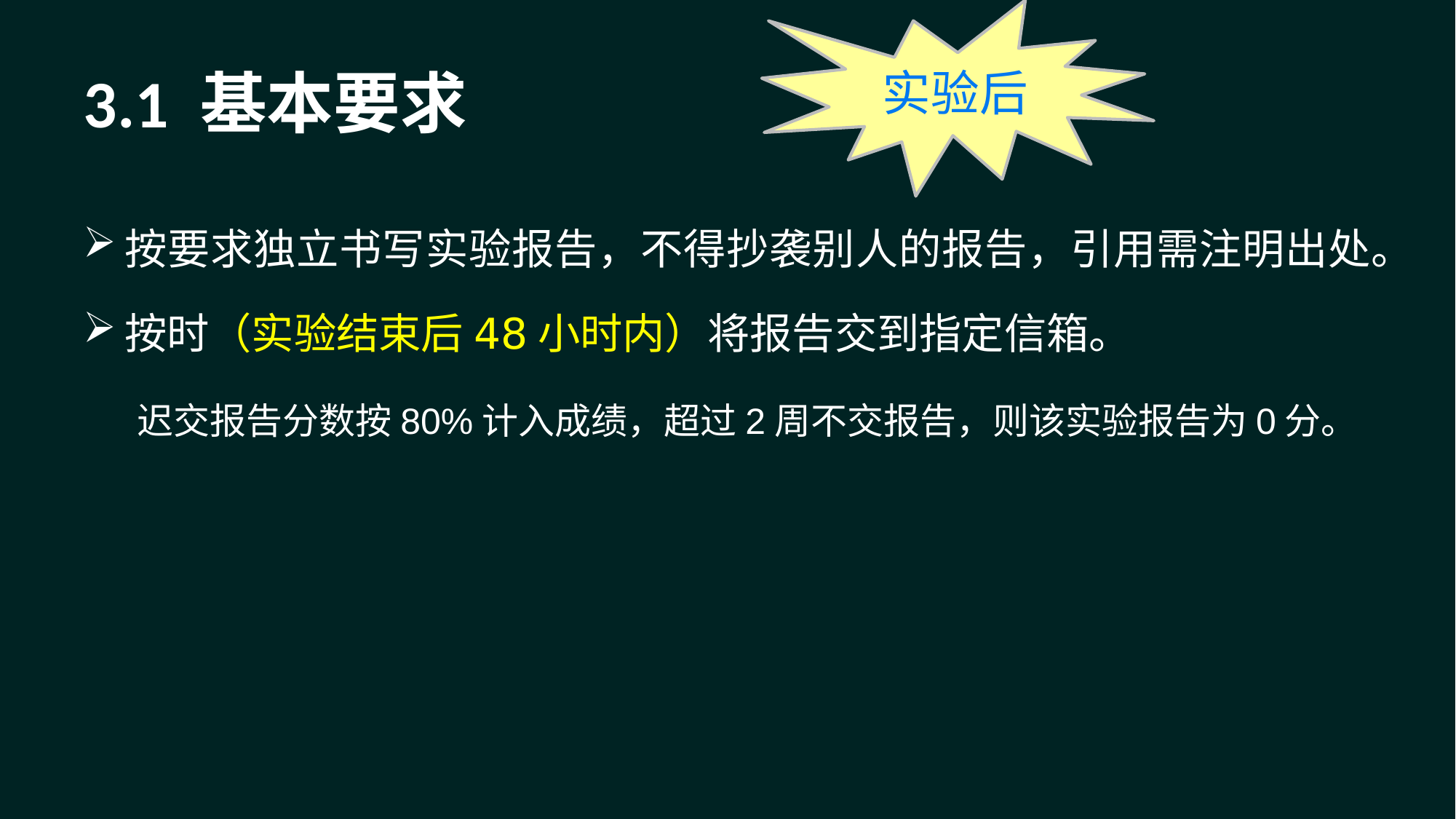

3.1 基本要求
按要求独立书写实验报告，不得抄袭别人的报告，引用需注明出处。
按时（实验结束后48小时内）将报告交到指定信箱。
     迟交报告分数按80%计入成绩，超过2周不交报告，则该实验报告为0分。
实验后